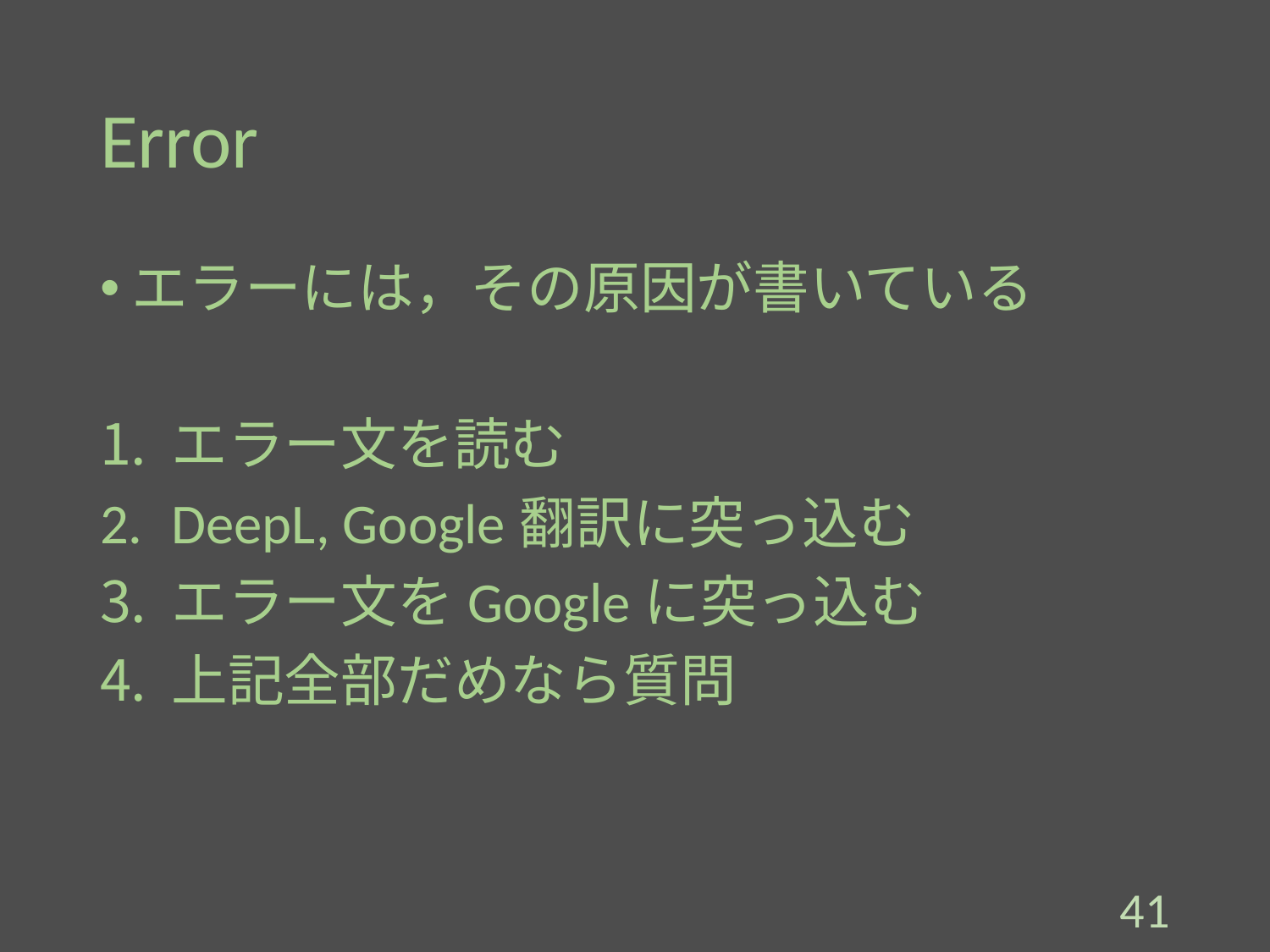

# Error
エラーには，その原因が書いている

エラー文を読む
DeepL, Google翻訳に突っ込む
エラー文をGoogleに突っ込む
上記全部だめなら質問
41